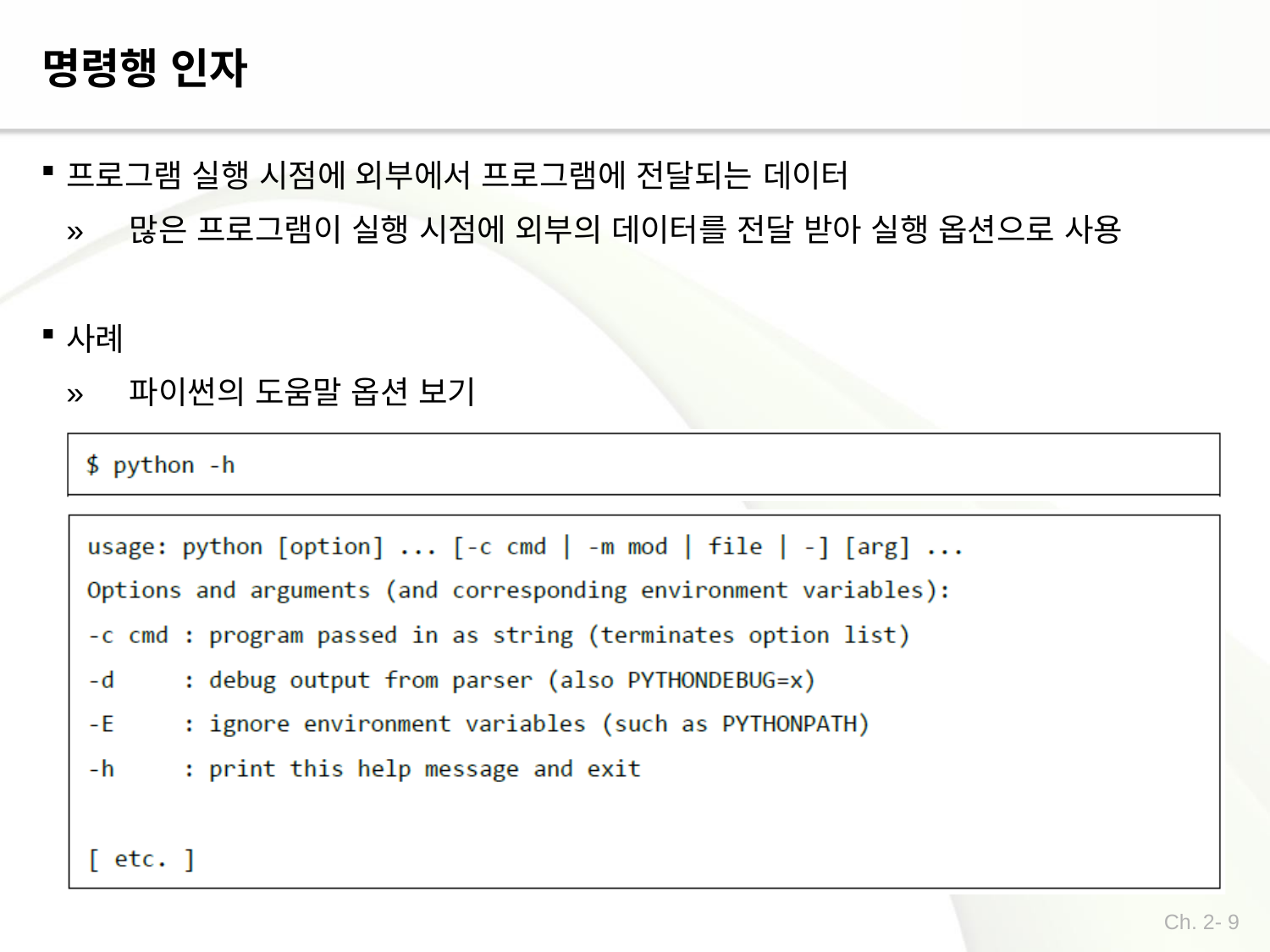

# 명령행 인자
프로그램 실행 시점에 외부에서 프로그램에 전달되는 데이터
»	많은 프로그램이 실행 시점에 외부의 데이터를 전달 받아 실행 옵션으로 사용

사례
»	파이썬의 도움말 옵션 보기

Ch. 2- 9